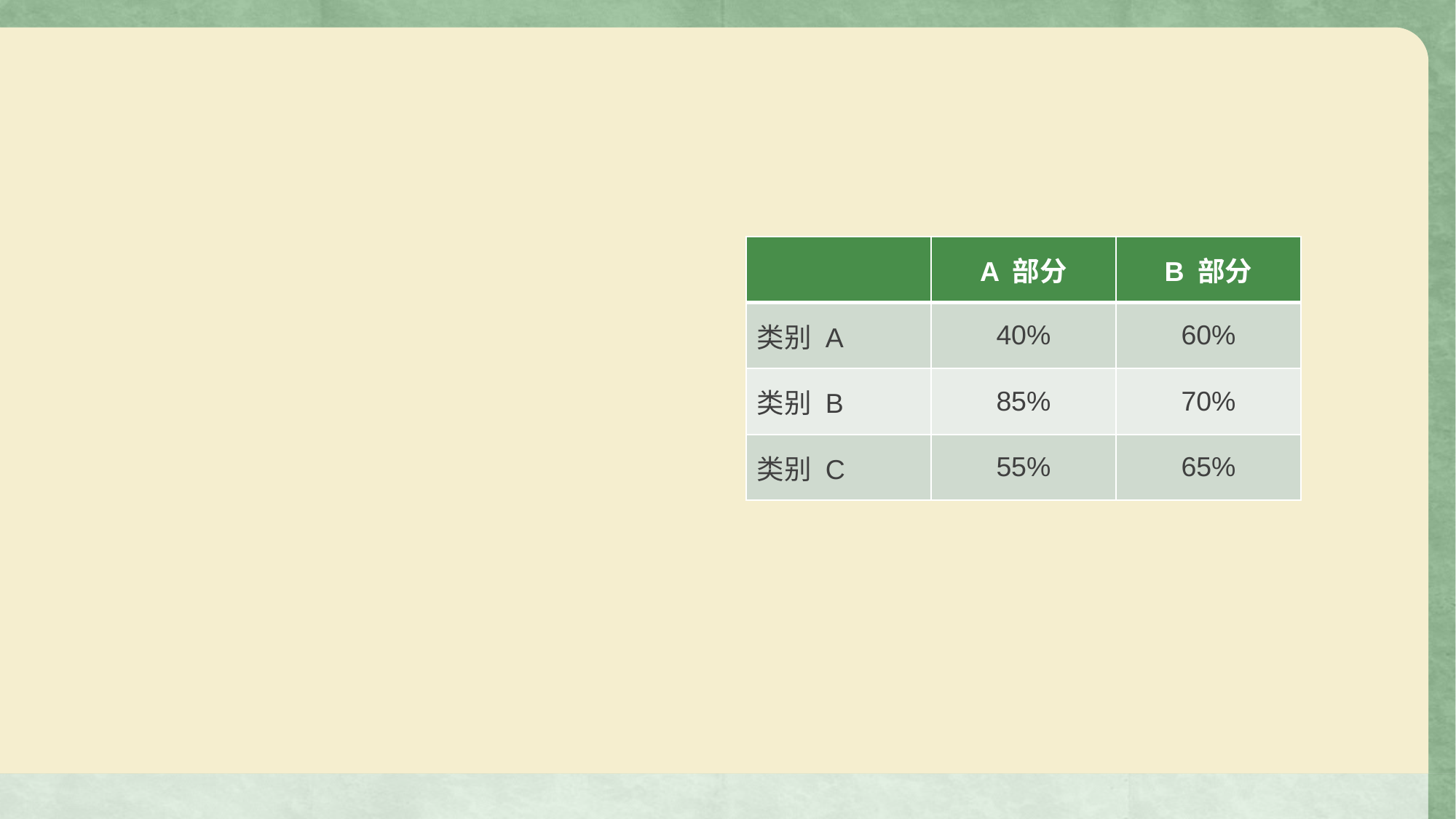

#

|  | A 部分 | B 部分 |
| --- | --- | --- |
| 类别 A | 40% | 60% |
| 类别 B | 85% | 70% |
| 类别 C | 55% | 65% |